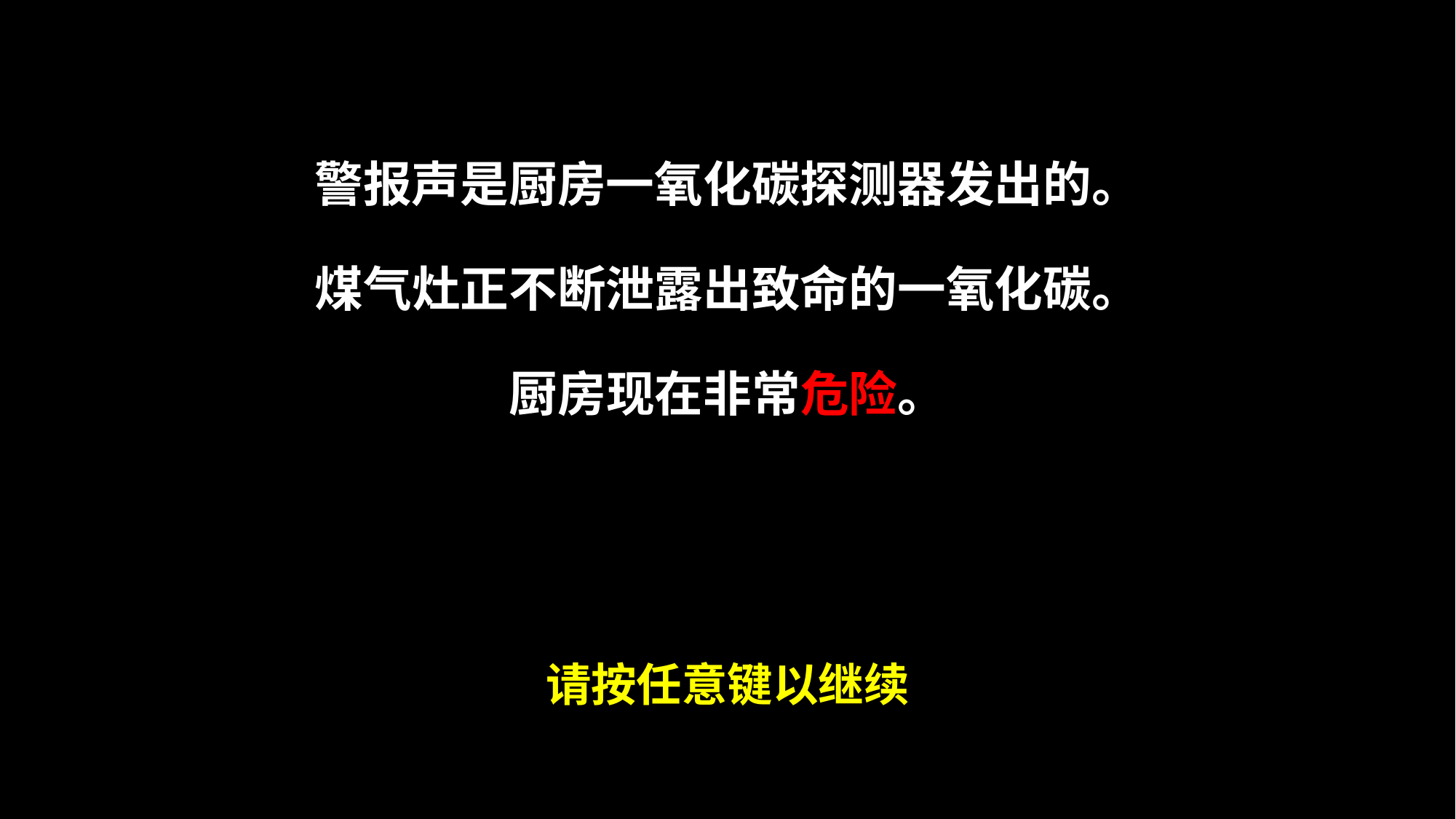

# 警报声是厨房一氧化碳探测器发出的。 煤气灶正不断泄露出致命的一氧化碳。 厨房现在非常危险。
请按任意键以继续